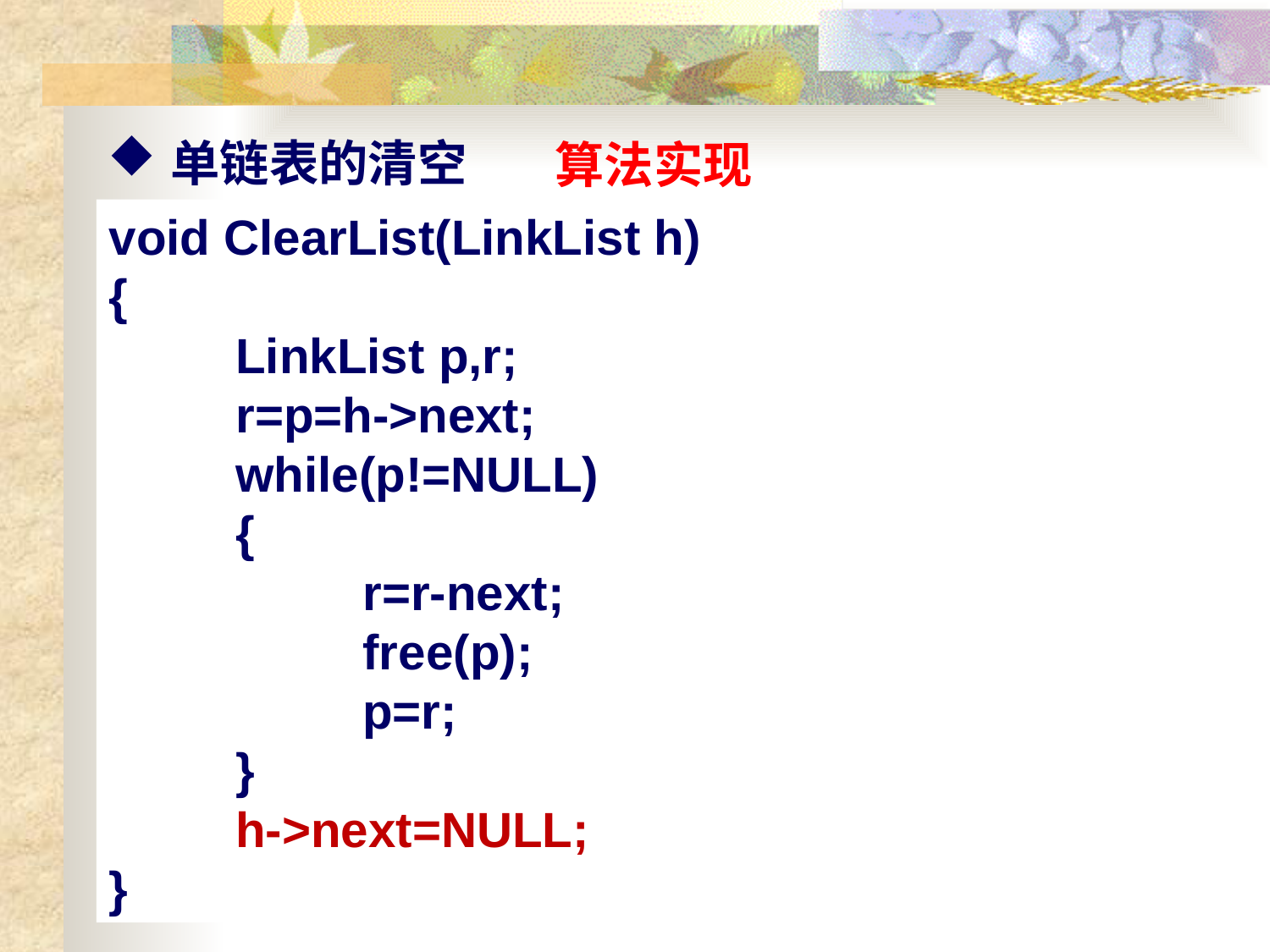

单链表的清空
算法实现
void ClearList(LinkList h)
{
	LinkList p,r;
	r=p=h->next;
	while(p!=NULL)
	{
		r=r-next;
		free(p);
		p=r;
	}
	h->next=NULL;
}
17